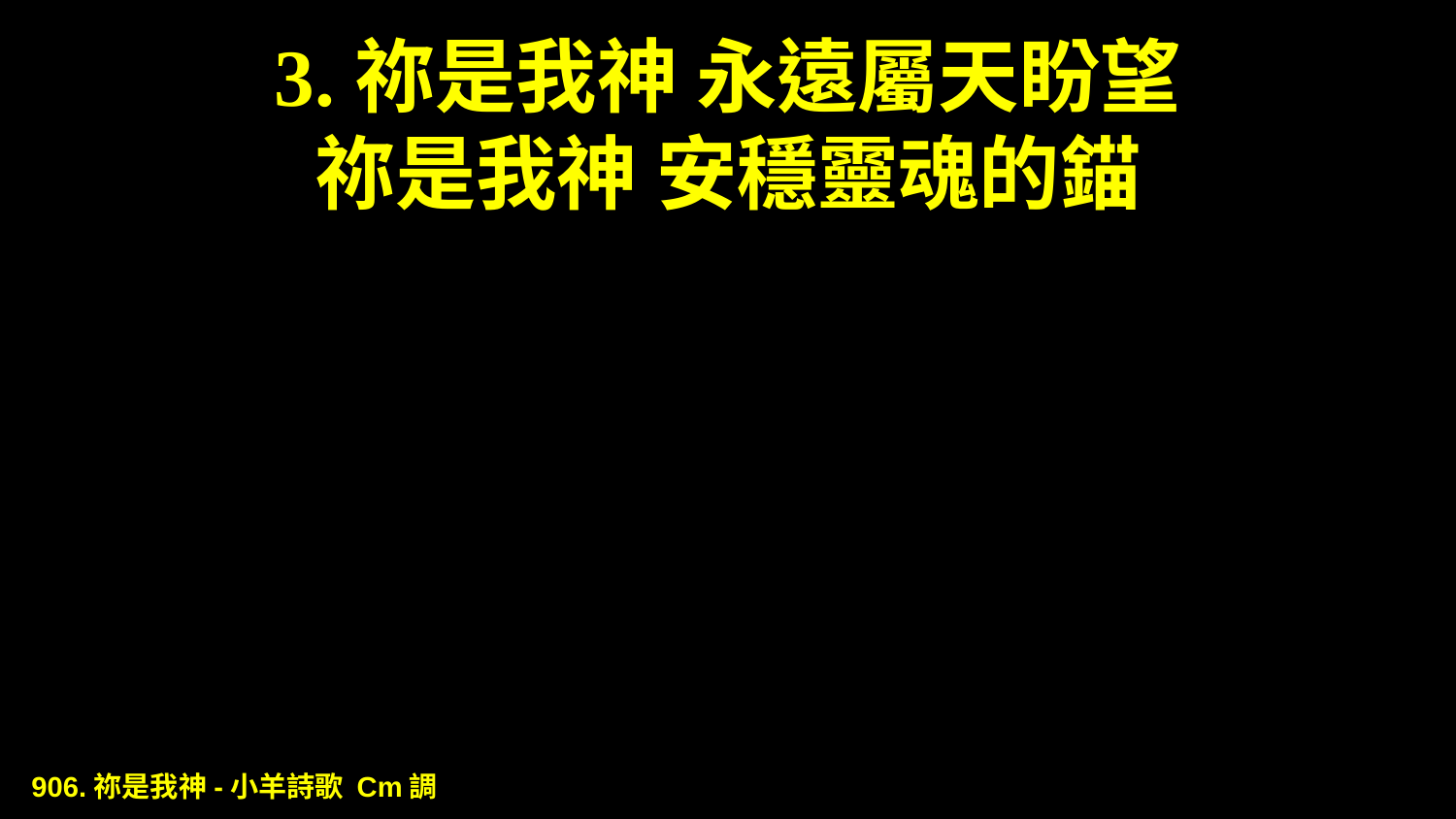

# 3.祢是我神 永遠屬天盼望 祢是我神 安穩靈魂的錨
906.祢是我神-小羊詩歌 Cm調